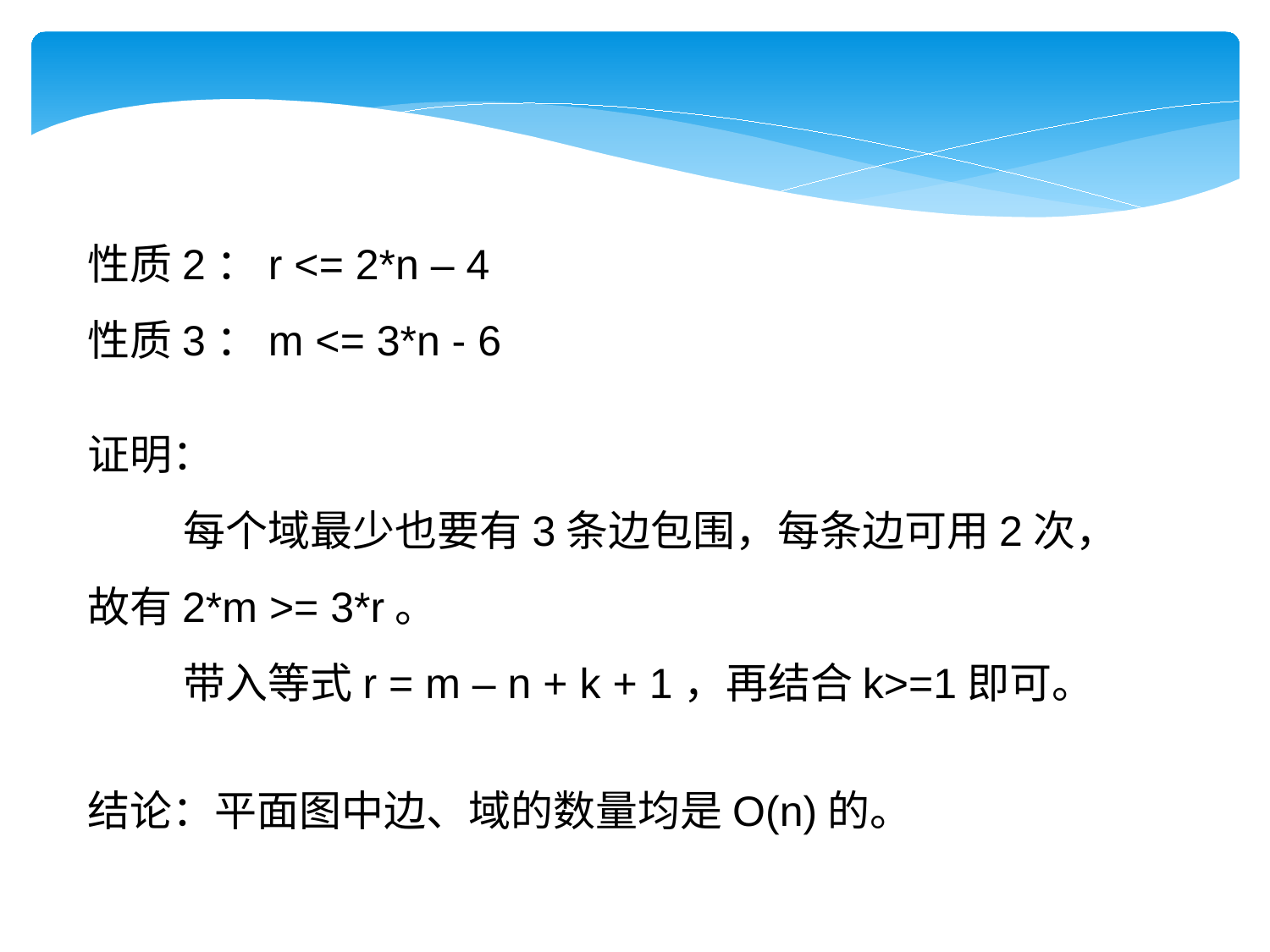

性质2：r <= 2*n – 4
性质3：m <= 3*n - 6
证明：
         每个域最少也要有3条边包围，每条边可用2次，故有2*m >= 3*r。
         带入等式r = m – n + k + 1，再结合k>=1即可。
结论：平面图中边、域的数量均是O(n)的。